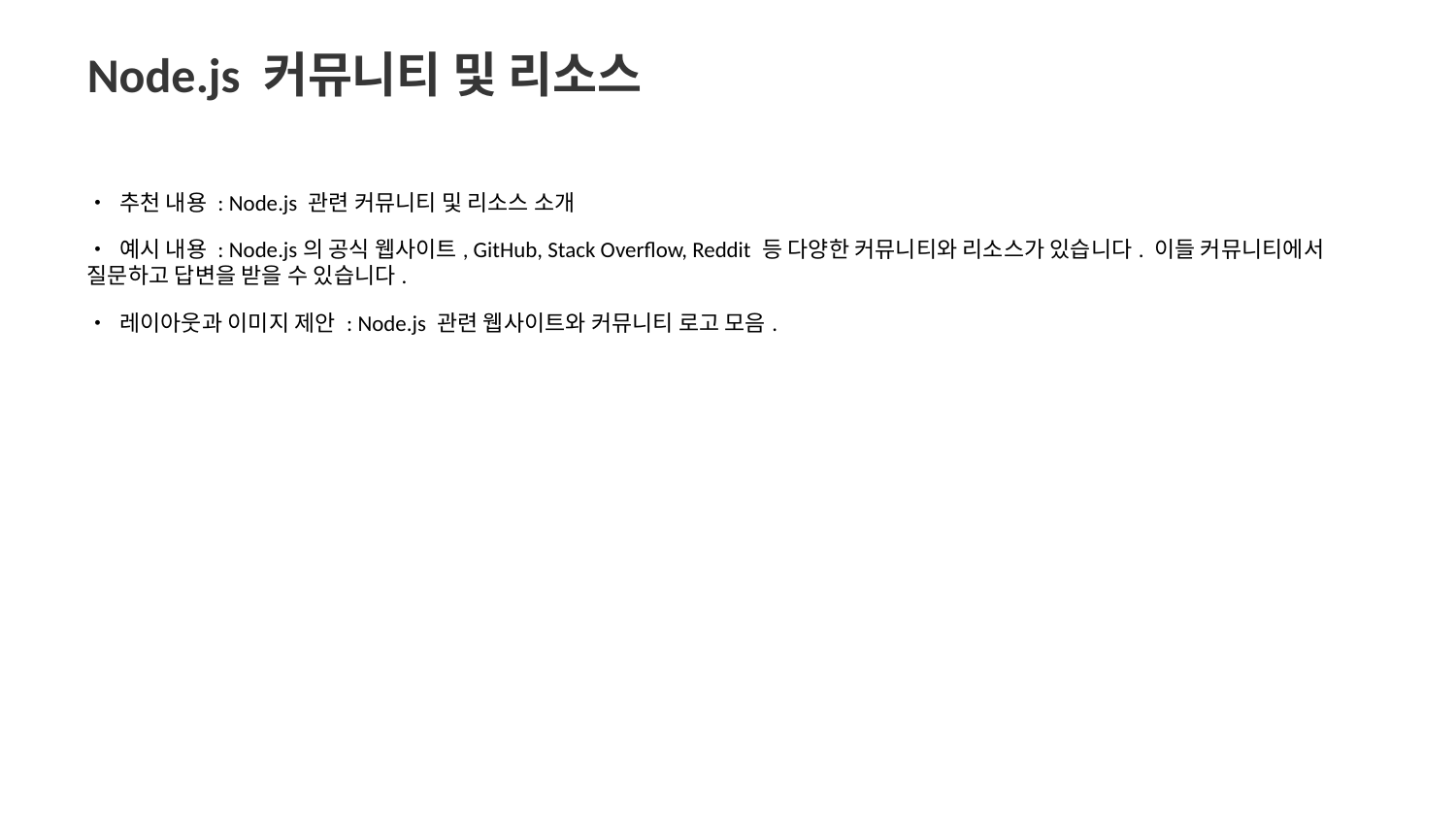

Node.js 커뮤니티 및 리소스
• 추천 내용 : Node.js 관련 커뮤니티 및 리소스 소개
• 예시 내용 : Node.js의 공식 웹사이트, GitHub, Stack Overflow, Reddit 등 다양한 커뮤니티와 리소스가 있습니다. 이들 커뮤니티에서 질문하고 답변을 받을 수 있습니다.
• 레이아웃과 이미지 제안 : Node.js 관련 웹사이트와 커뮤니티 로고 모음.